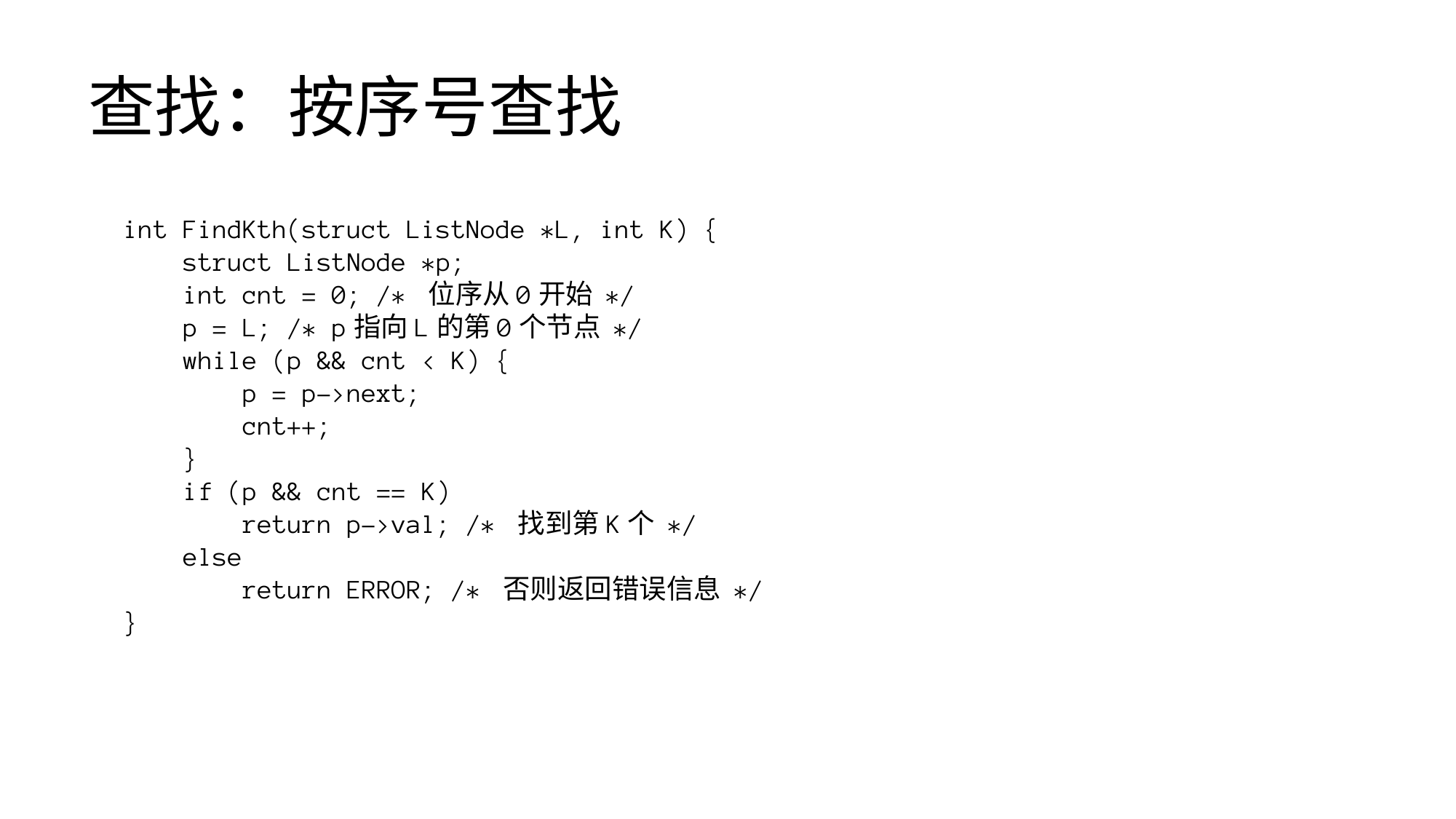

# 查找：按序号查找
int FindKth(struct ListNode *L, int K) {
    struct ListNode *p;
    int cnt = 0; /* 位序从0开始 */
    p = L; /* p指向L的第0个节点 */
    while (p && cnt < K) {
        p = p->next;
        cnt++;
    }
    if (p && cnt == K)
        return p->val; /* 找到第K个 */
    else
        return ERROR; /* 否则返回错误信息 */
}